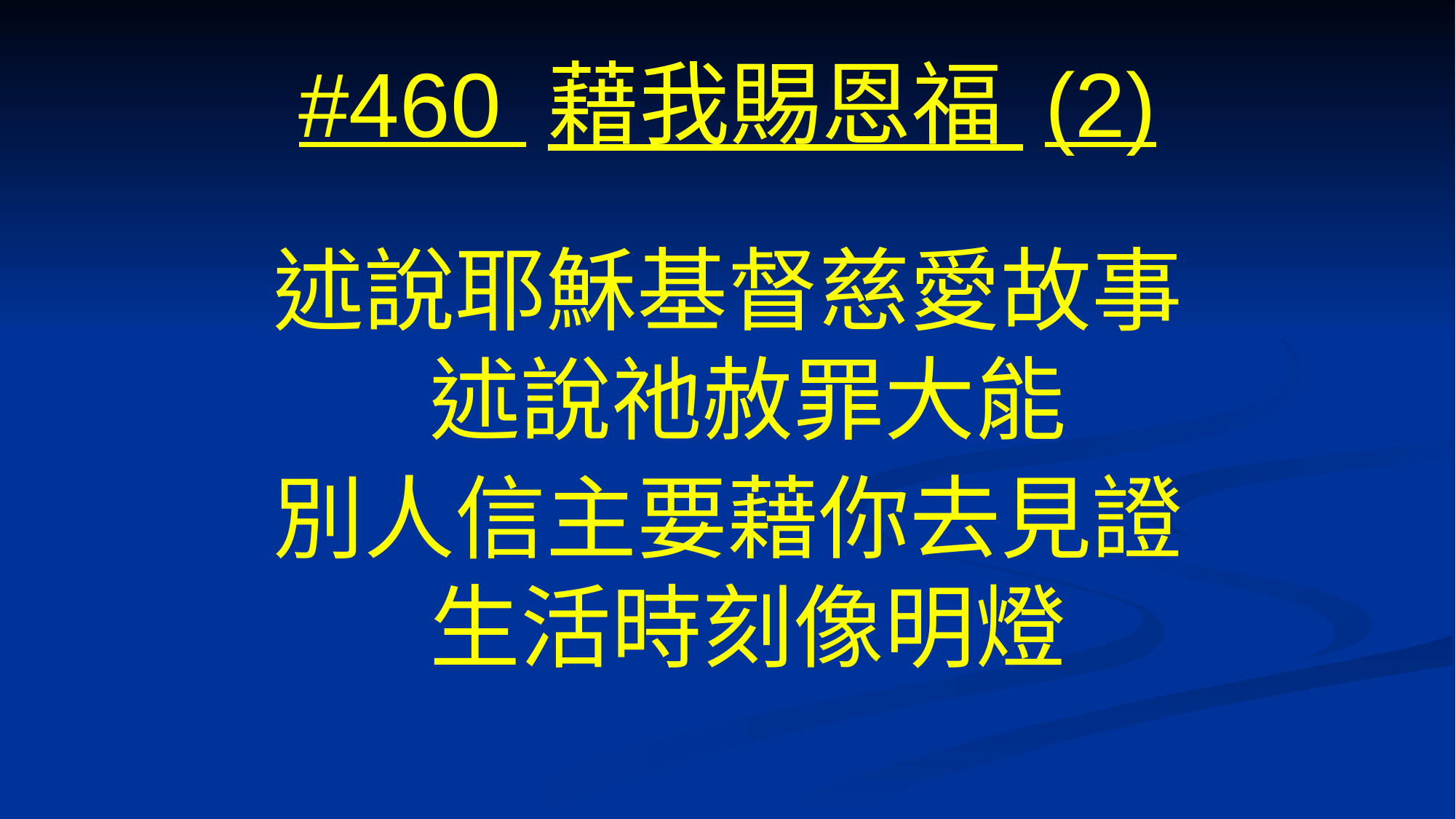

# #460 藉我賜恩福 (2)
述說耶穌基督慈愛故事 述說祂赦罪大能
別人信主要藉你去見證 生活時刻像明燈